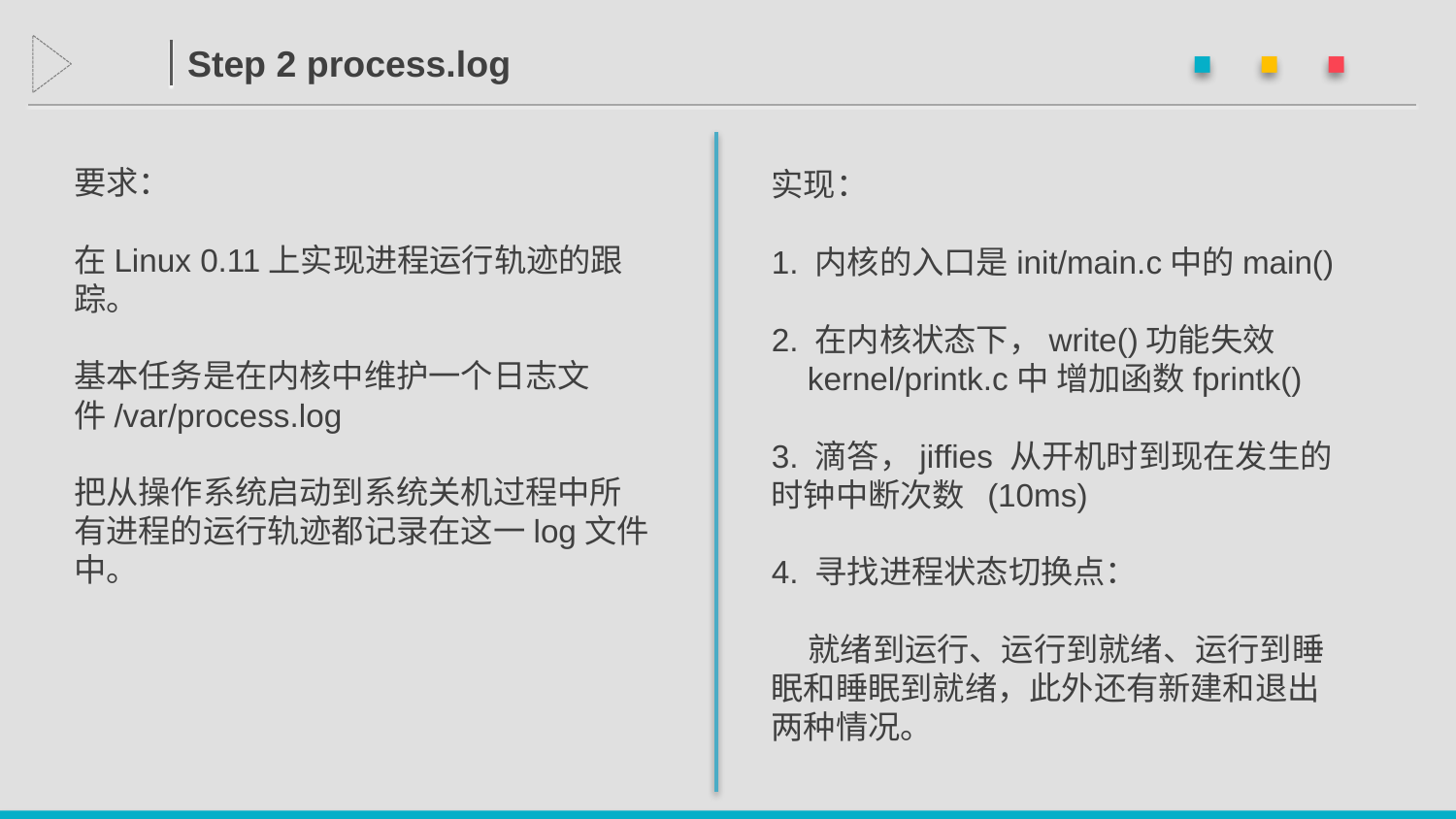

· · ·

Step 2 process.log

要求：

在Linux 0.11上实现进程运行轨迹的跟踪。

基本任务是在内核中维护一个日志文件/var/process.log

把从操作系统启动到系统关机过程中所有进程的运行轨迹都记录在这一log文件中。
实现：

1. 内核的入口是init/main.c中的main()

2. 在内核状态下，write()功能失效
    kernel/printk.c中 增加函数fprintk()

3. 滴答，jiffies 从开机时到现在发生的时钟中断次数  (10ms)

4. 寻找进程状态切换点：

    就绪到运行、运行到就绪、运行到睡眠和睡眠到就绪，此外还有新建和退出两种情况。